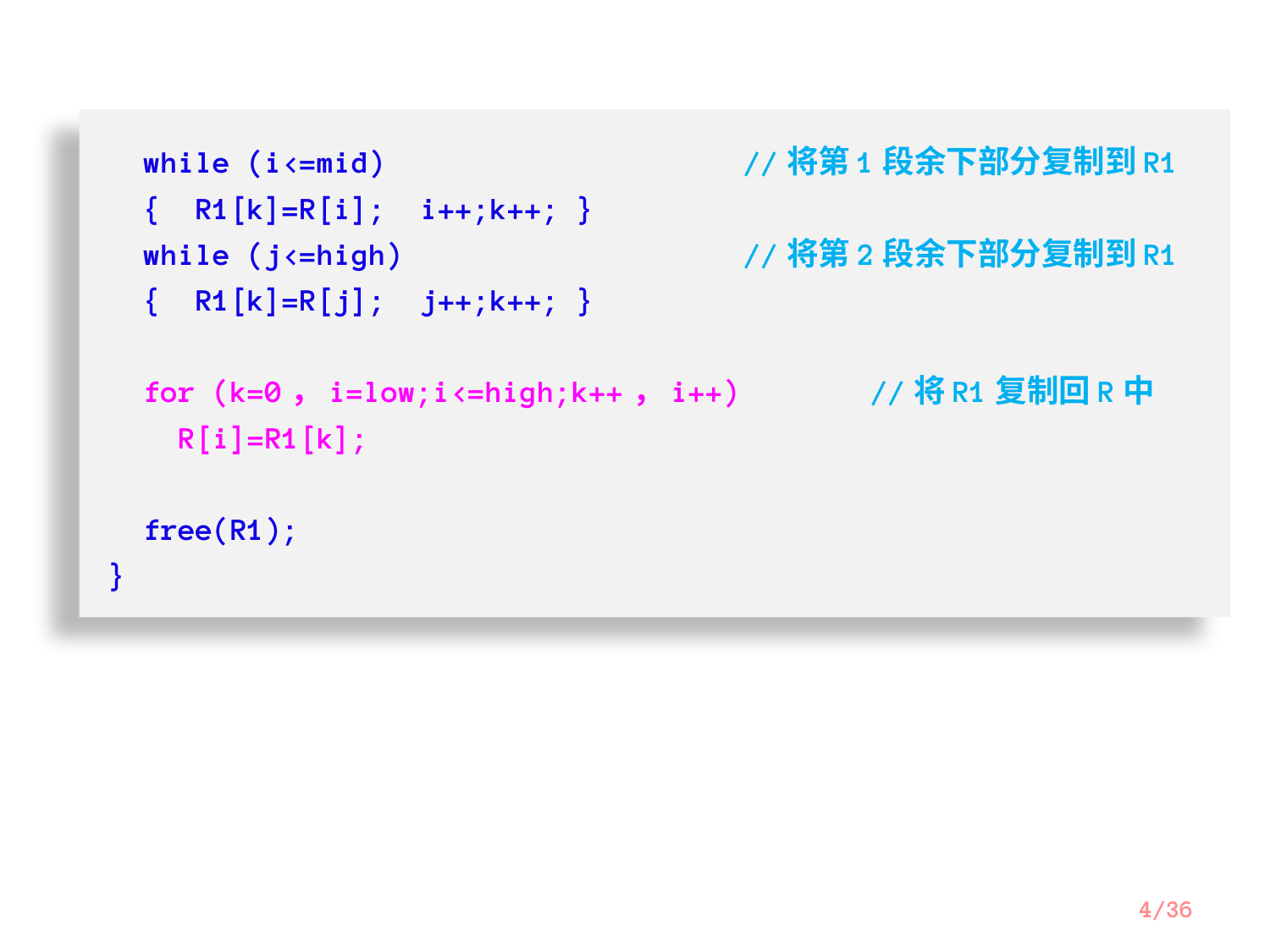

while (i<=mid)         		//将第1段余下部分复制到R1
  {  R1[k]=R[i];  i++;k++; }
  while (j<=high)        		//将第2段余下部分复制到R1
  {  R1[k]=R[j];  j++;k++; }

  for (k=0，i=low;i<=high;k++，i++) 	//将R1复制回R中
    R[i]=R1[k];

  free(R1);
}
4/36